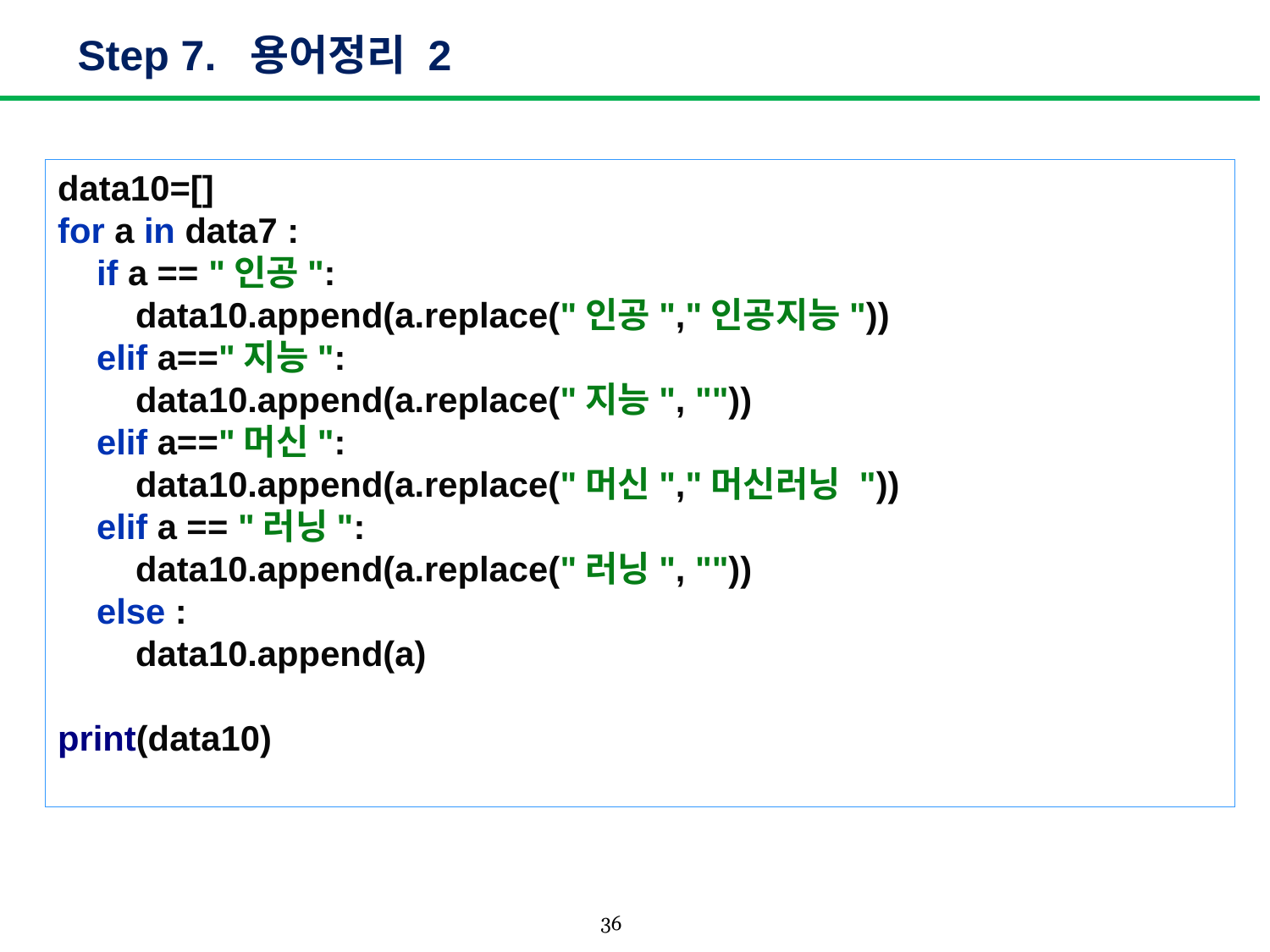

Step 7.  용어정리 2
data10=[]
for a in data7 :
    if a == "인공":
        data10.append(a.replace("인공","인공지능"))
    elif a=="지능":
        data10.append(a.replace("지능", ""))
    elif a=="머신":
        data10.append(a.replace("머신","머신러닝 "))
    elif a == "러닝":
        data10.append(a.replace("러닝", ""))
    else :
        data10.append(a)
print(data10)
36